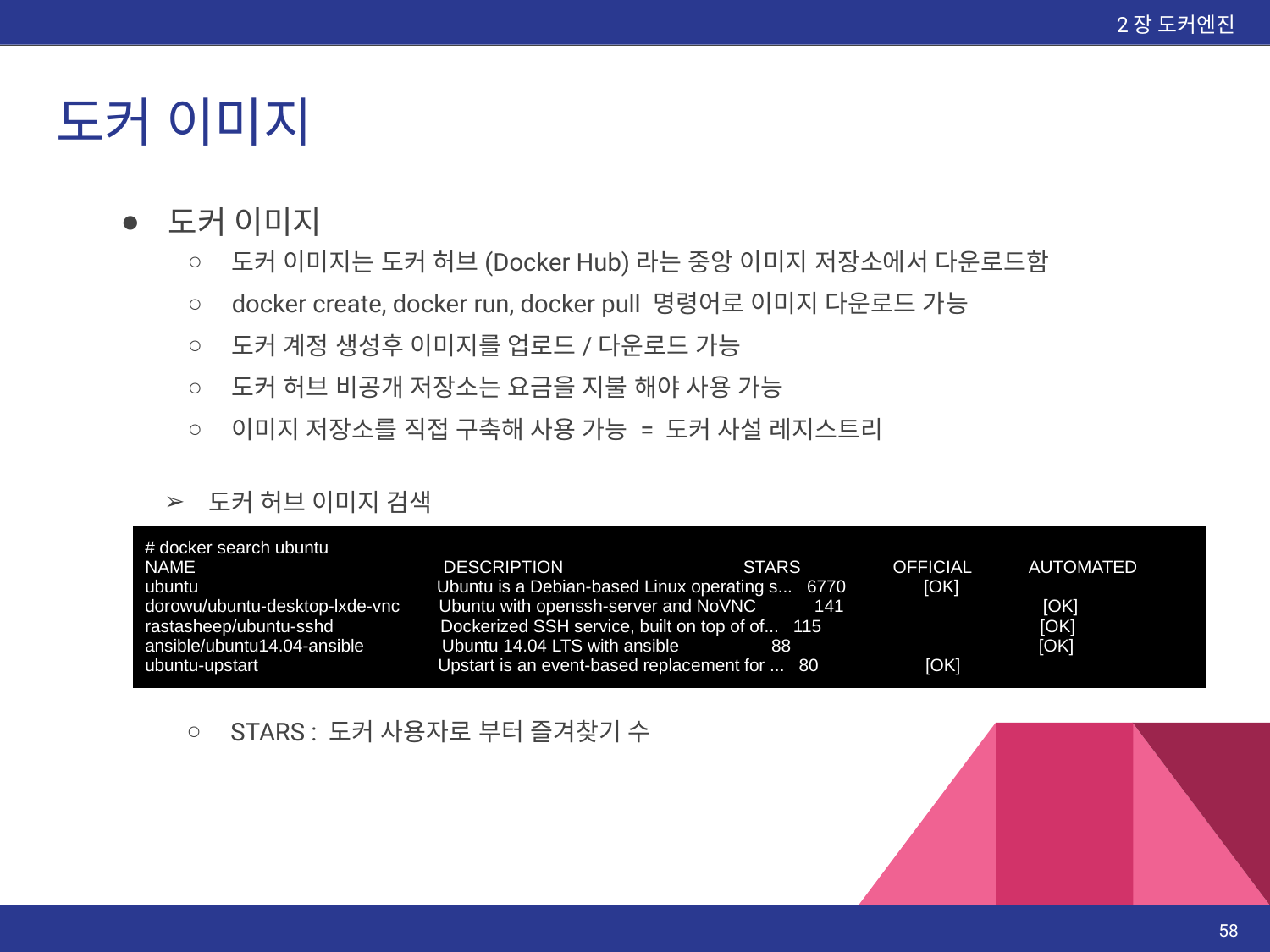

2장 도커엔진
# 도커 이미지
도커 이미지
도커 이미지는 도커 허브(Docker Hub)라는 중앙 이미지 저장소에서 다운로드함
docker create, docker run, docker pull 명령어로 이미지 다운로드 가능
도커 계정 생성후 이미지를 업로드/다운로드 가능
도커 허브 비공개 저장소는 요금을 지불 해야 사용 가능
이미지 저장소를 직접 구축해 사용 가능 = 도커 사설 레지스트리
도커 허브 이미지 검색

| # docker search ubuntu NAME DESCRIPTION STARS OFFICIAL AUTOMATED ubuntu Ubuntu is a Debian-based Linux operating s... 6770 [OK] dorowu/ubuntu-desktop-lxde-vnc Ubuntu with openssh-server and NoVNC 141 [OK] rastasheep/ubuntu-sshd Dockerized SSH service, built on top of of... 115 [OK] ansible/ubuntu14.04-ansible Ubuntu 14.04 LTS with ansible 88 [OK] ubuntu-upstart Upstart is an event-based replacement for ... 80 [OK] |
| --- |
STARS : 도커 사용자로 부터 즐겨찾기 수
58